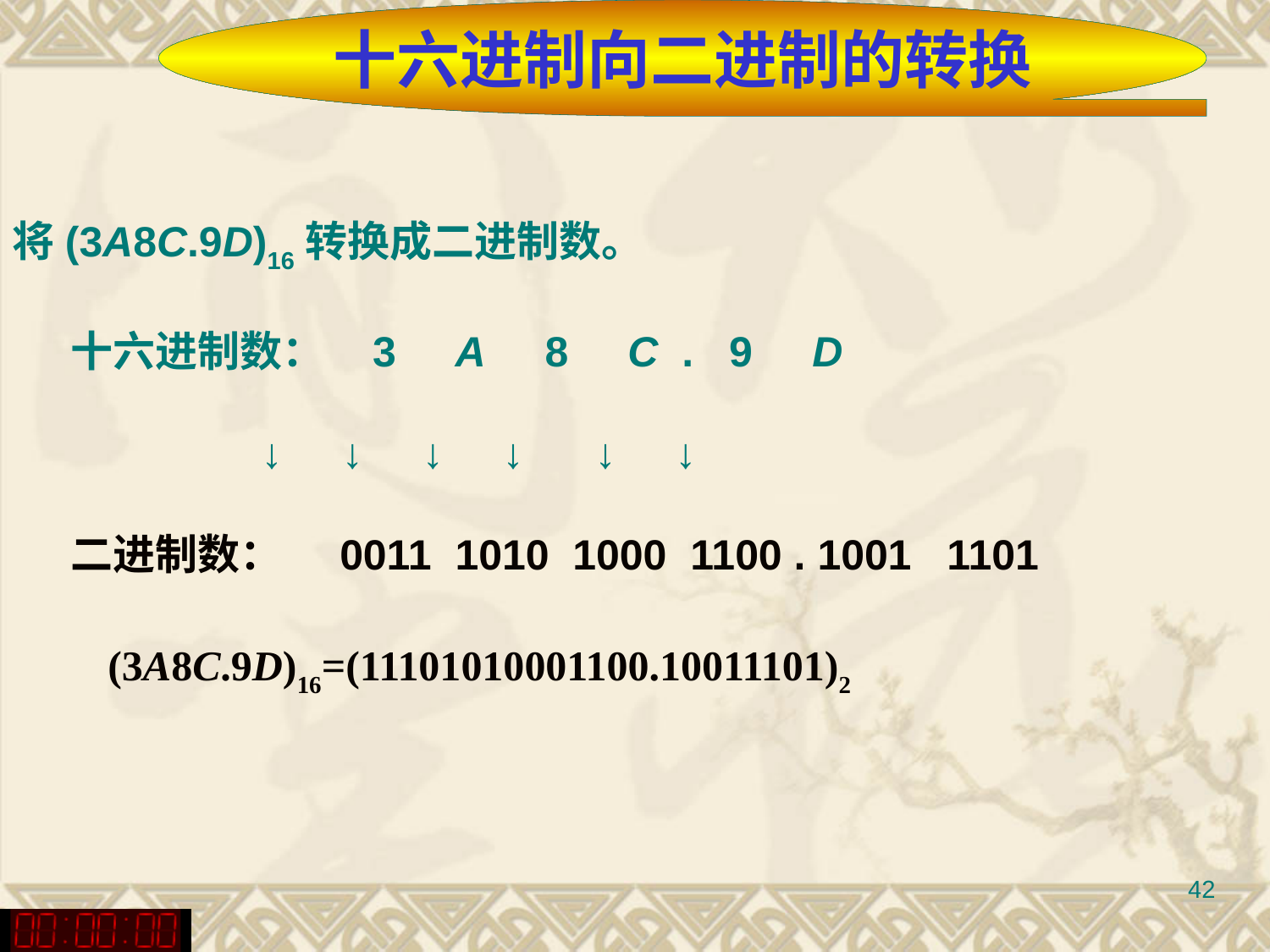

十六进制向二进制的转换
将(3A8C.9D)16转换成二进制数。
     十六进制数：    3     A     8     C  .   9     D
                     ↓     ↓     ↓     ↓      ↓     ↓
     二进制数：     0011  1010  1000  1100 . 1001   1101
         (3A8C.9D)16=(11101010001100.10011101)2
42